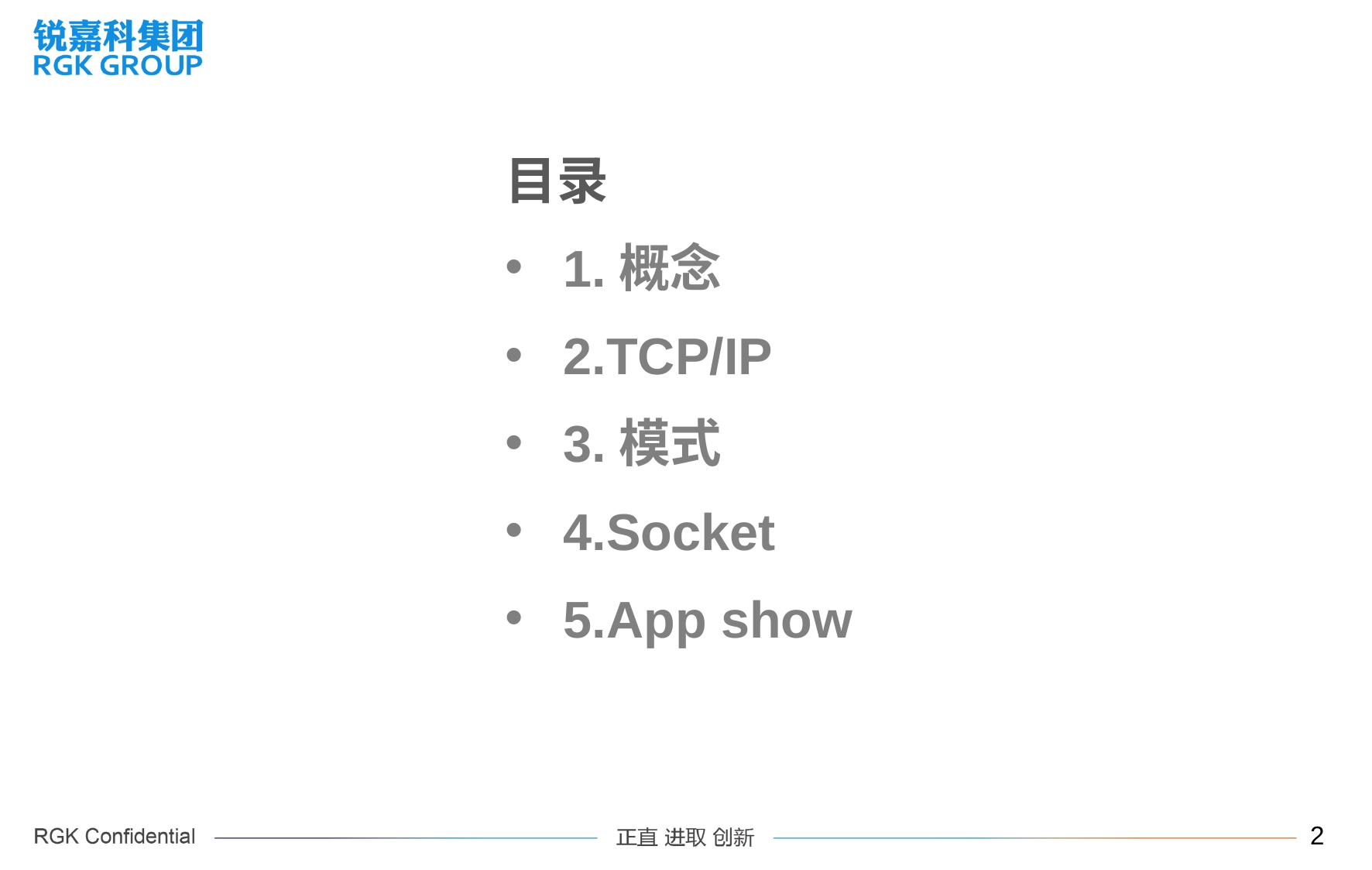

目录
1.概念
2.TCP/IP
3.模式
4.Socket
5.App show